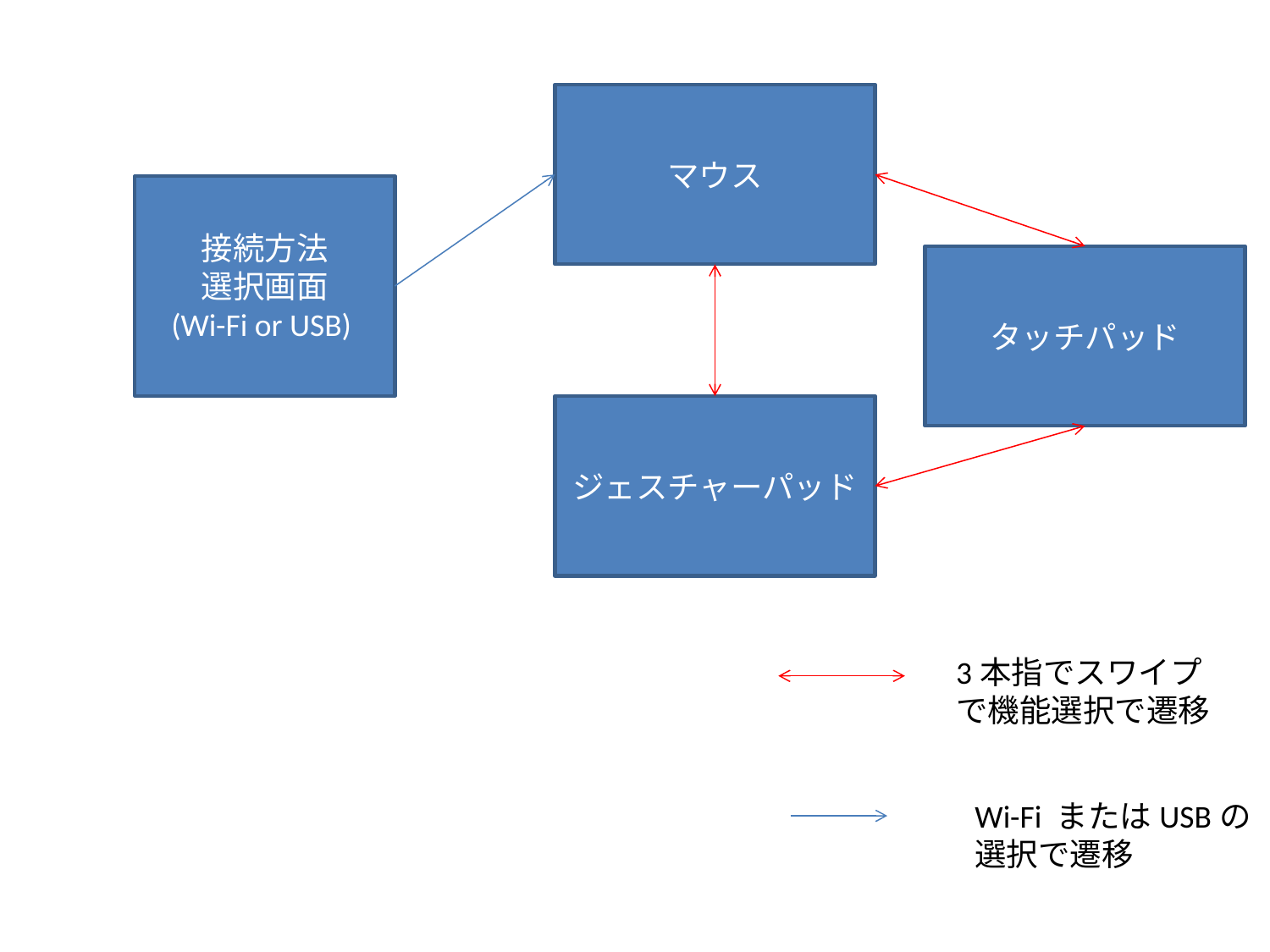

マウス
接続方法
選択画面
(Wi-Fi or USB)
タッチパッド
ジェスチャーパッド
3本指でスワイプ
で機能選択で遷移
Wi-Fi またはUSBの
選択で遷移